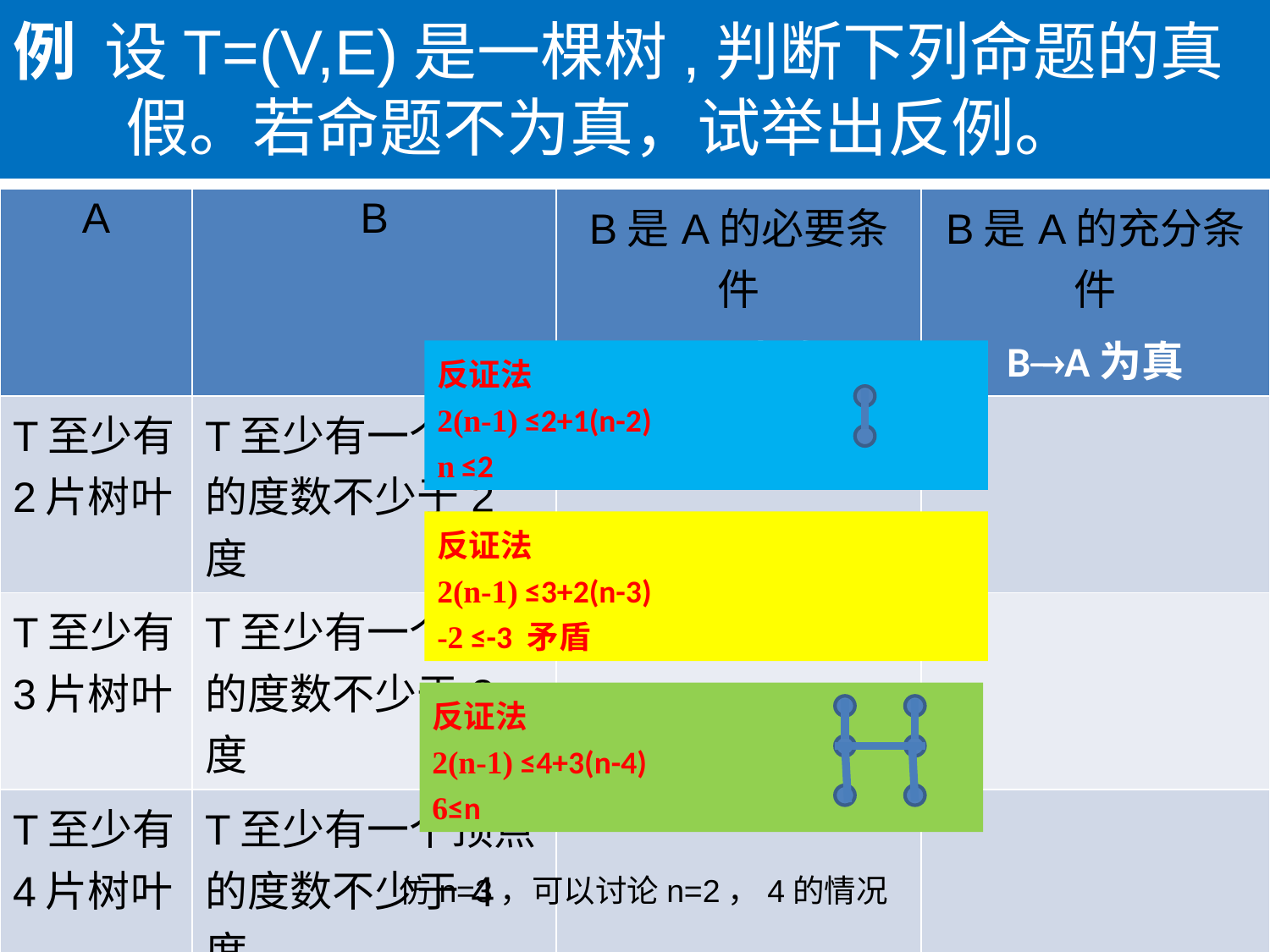

# 例  设T=(V,E)是一棵树,判断下列命题的真假。若命题不为真，试举出反例。
| A | B | B是A的必要条件 A→B为真 | B是A的充分条件 B→A为真 |
| --- | --- | --- | --- |
| T至少有2片树叶 | T至少有一个顶点的度数不少于2度 |  |  |
| T至少有3片树叶 | T至少有一个顶点的度数不少于3度 |  |  |
| T至少有4片树叶 | T至少有一个顶点的度数不少于4度 |  |  |
反证法
2(n-1) ≤2+1(n-2)
n ≤2

反证法
2(n-1) ≤3+2(n-3)
-2 ≤-3 矛盾
反证法
2(n-1) ≤4+3(n-4)
6≤n

仿n=3，可以讨论n=2，4的情况